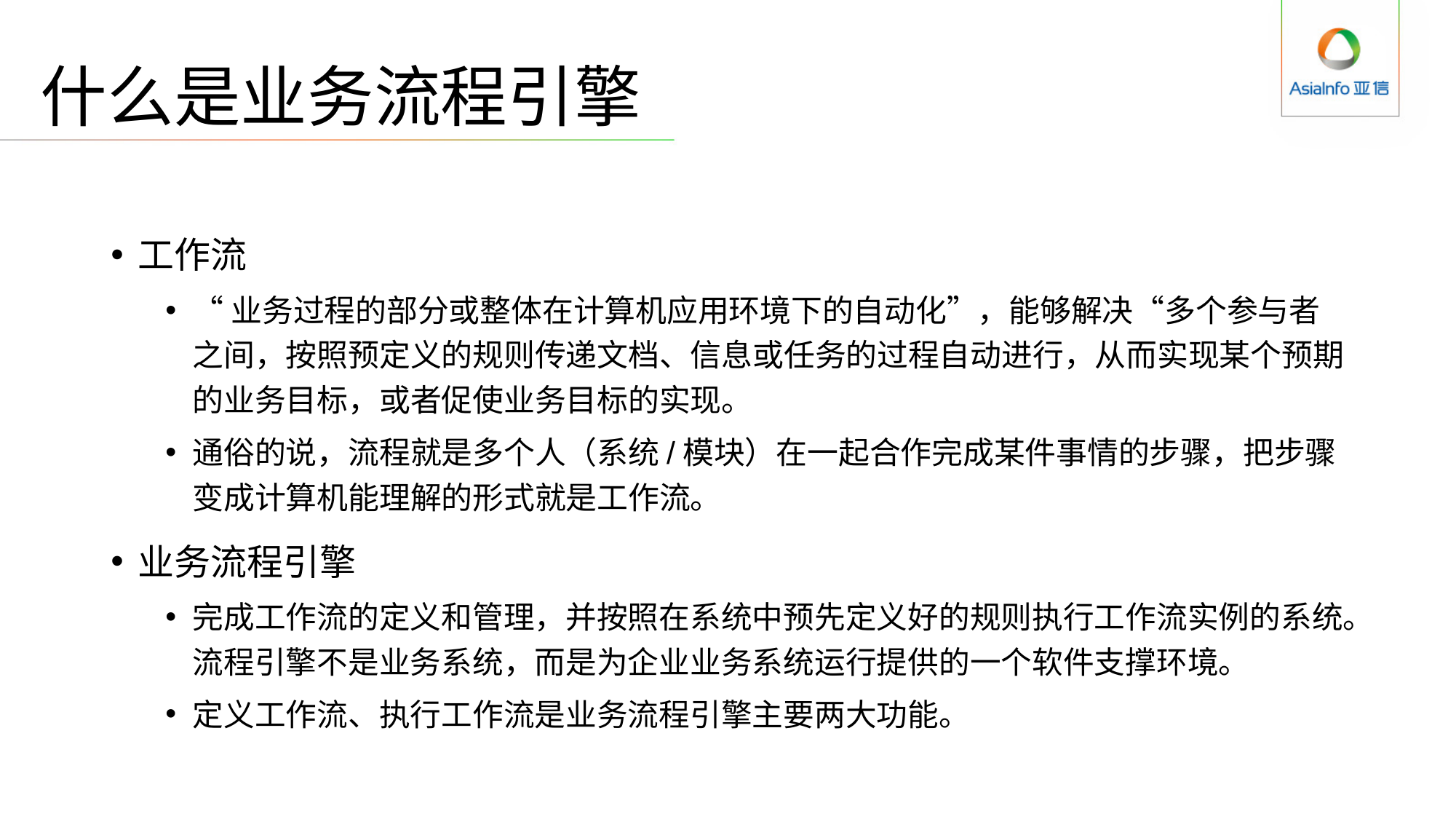

# 什么是业务流程引擎
工作流
“业务过程的部分或整体在计算机应用环境下的自动化”，能够解决“多个参与者之间，按照预定义的规则传递文档、信息或任务的过程自动进行，从而实现某个预期的业务目标，或者促使业务目标的实现。
通俗的说，流程就是多个人（系统/模块）在一起合作完成某件事情的步骤，把步骤变成计算机能理解的形式就是工作流。
业务流程引擎
完成工作流的定义和管理，并按照在系统中预先定义好的规则执行工作流实例的系统。流程引擎不是业务系统，而是为企业业务系统运行提供的一个软件支撑环境。
定义工作流、执行工作流是业务流程引擎主要两大功能。